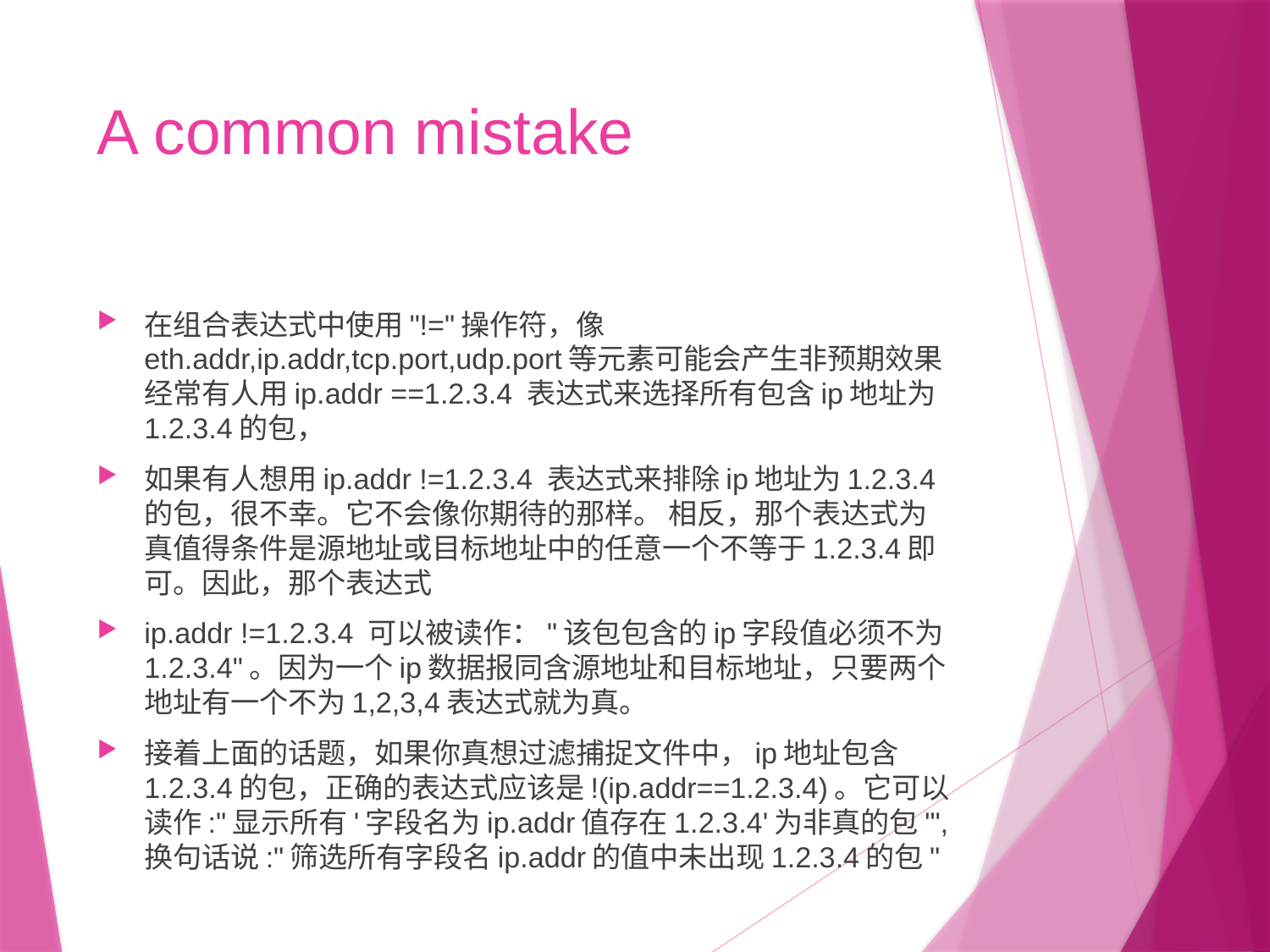

# A common mistake
在组合表达式中使用"!="操作符，像eth.addr,ip.addr,tcp.port,udp.port等元素可能会产生非预期效果 经常有人用ip.addr ==1.2.3.4 表达式来选择所有包含ip地址为1.2.3.4的包，
如果有人想用ip.addr !=1.2.3.4 表达式来排除ip地址为1.2.3.4的包，很不幸。它不会像你期待的那样。 相反，那个表达式为真值得条件是源地址或目标地址中的任意一个不等于1.2.3.4即可。因此，那个表达式
ip.addr !=1.2.3.4 可以被读作："该包包含的ip字段值必须不为1.2.3.4"。因为一个ip数据报同含源地址和目标地址，只要两个地址有一个不为1,2,3,4表达式就为真。
接着上面的话题，如果你真想过滤捕捉文件中，ip地址包含1.2.3.4的包，正确的表达式应该是!(ip.addr==1.2.3.4)。它可以读作:"显示所有'字段名为ip.addr值存在1.2.3.4'为非真的包'",换句话说:"筛选所有字段名ip.addr的值中未出现1.2.3.4的包"